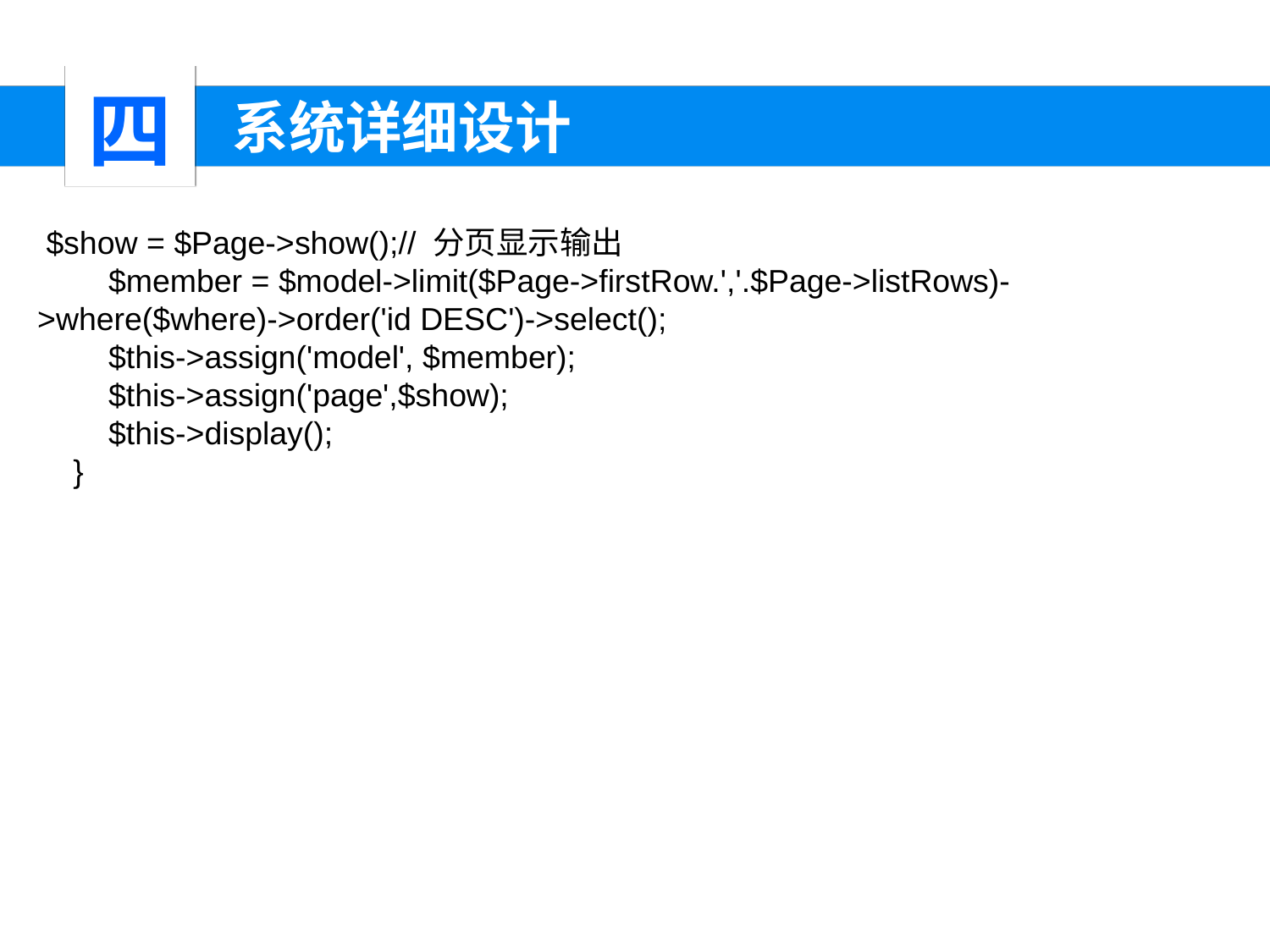

四
                系统详细设计
 $show = $Page->show();// 分页显示输出
        $member = $model->limit($Page->firstRow.','.$Page->listRows)->where($where)->order('id DESC')->select();
        $this->assign('model', $member);
        $this->assign('page',$show);
        $this->display();
    }